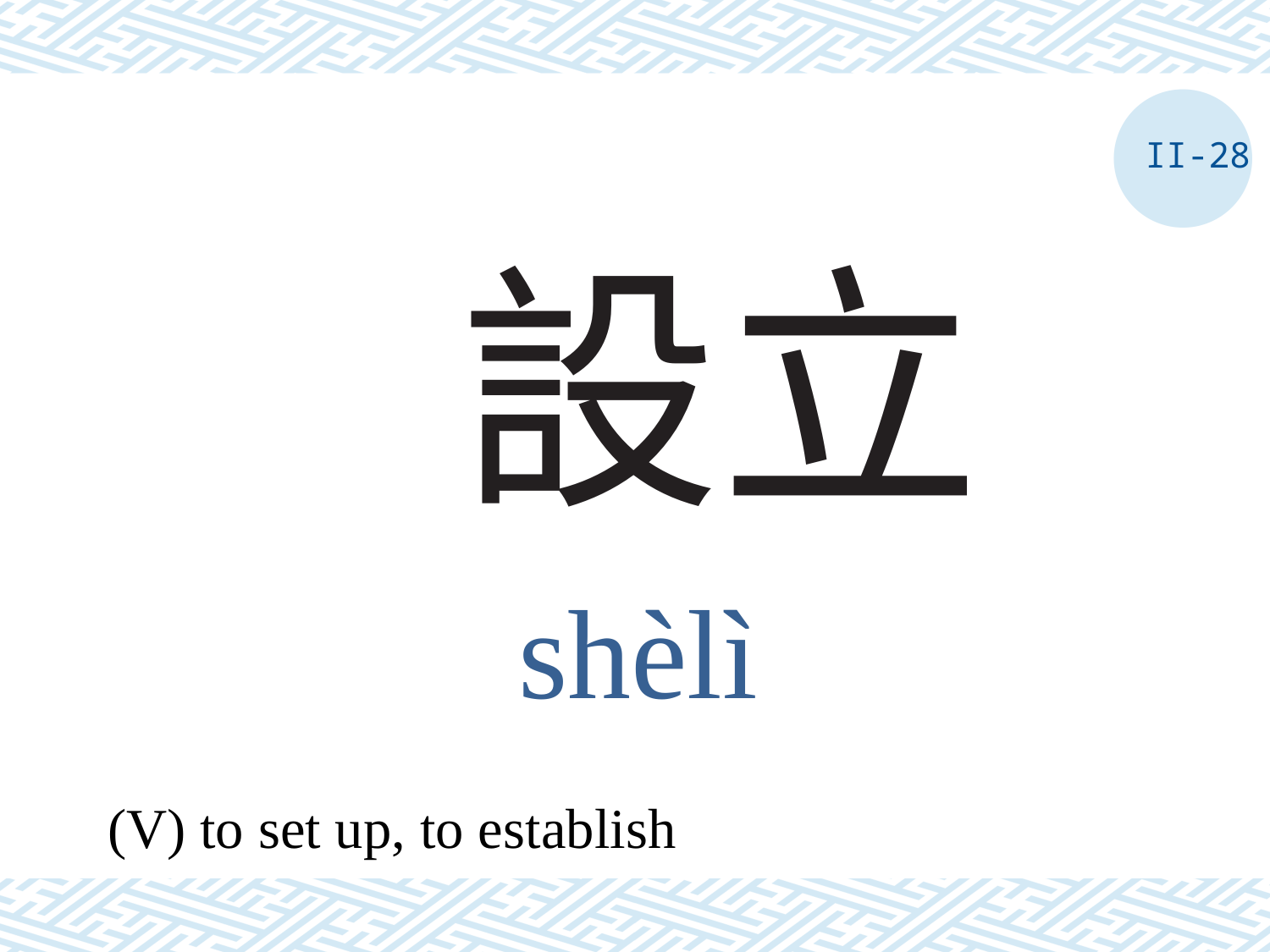

II-28

# 設立
shèlì
(V) to set up, to establish